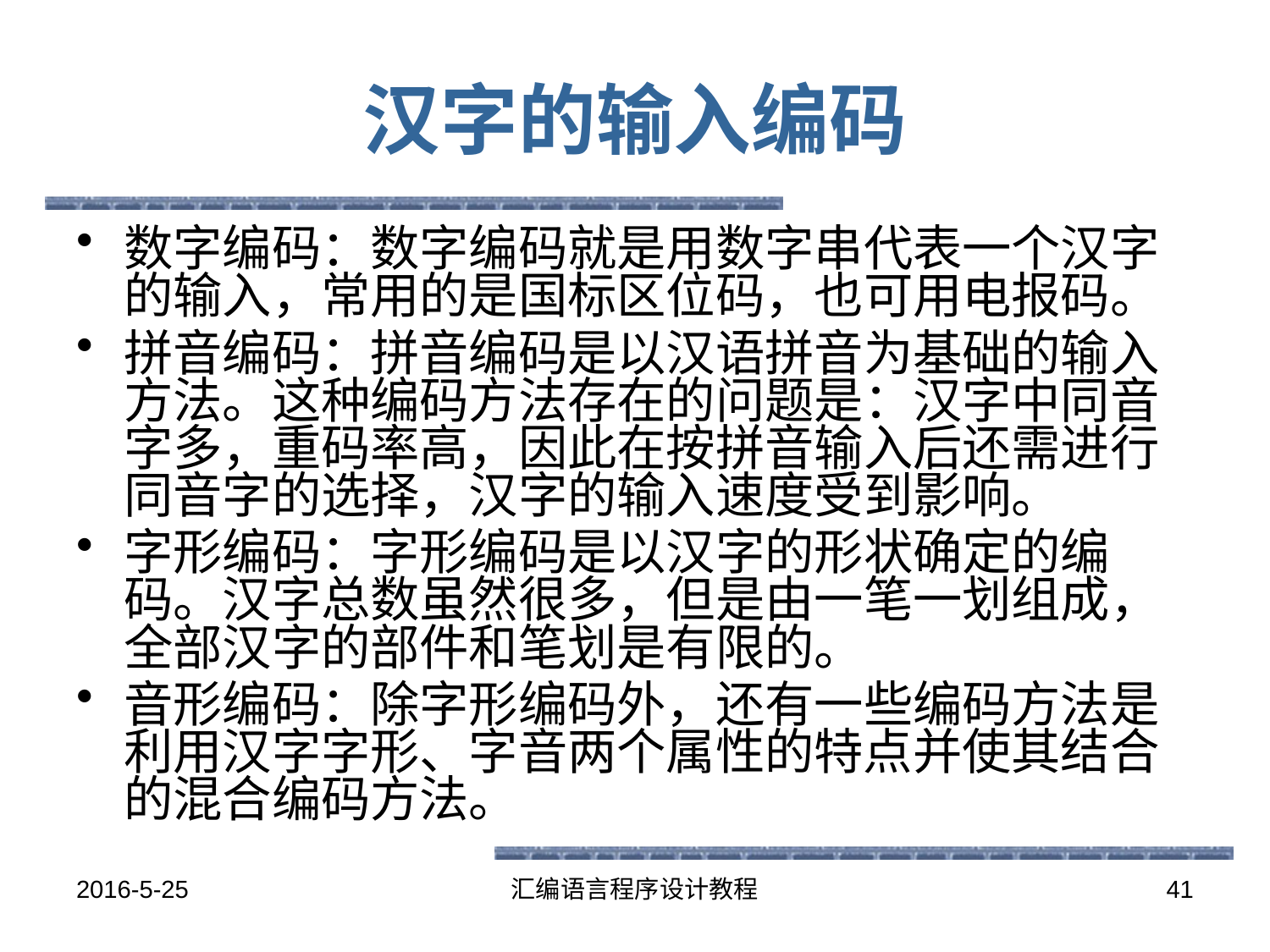

# 汉字的输入编码
数字编码：数字编码就是用数字串代表一个汉字的输入，常用的是国标区位码，也可用电报码。
拼音编码：拼音编码是以汉语拼音为基础的输入方法。这种编码方法存在的问题是：汉字中同音字多，重码率高，因此在按拼音输入后还需进行同音字的选择，汉字的输入速度受到影响。
字形编码：字形编码是以汉字的形状确定的编码。汉字总数虽然很多，但是由一笔一划组成，全部汉字的部件和笔划是有限的。
音形编码：除字形编码外，还有一些编码方法是利用汉字字形、字音两个属性的特点并使其结合的混合编码方法。
2016-5-25
汇编语言程序设计教程
41